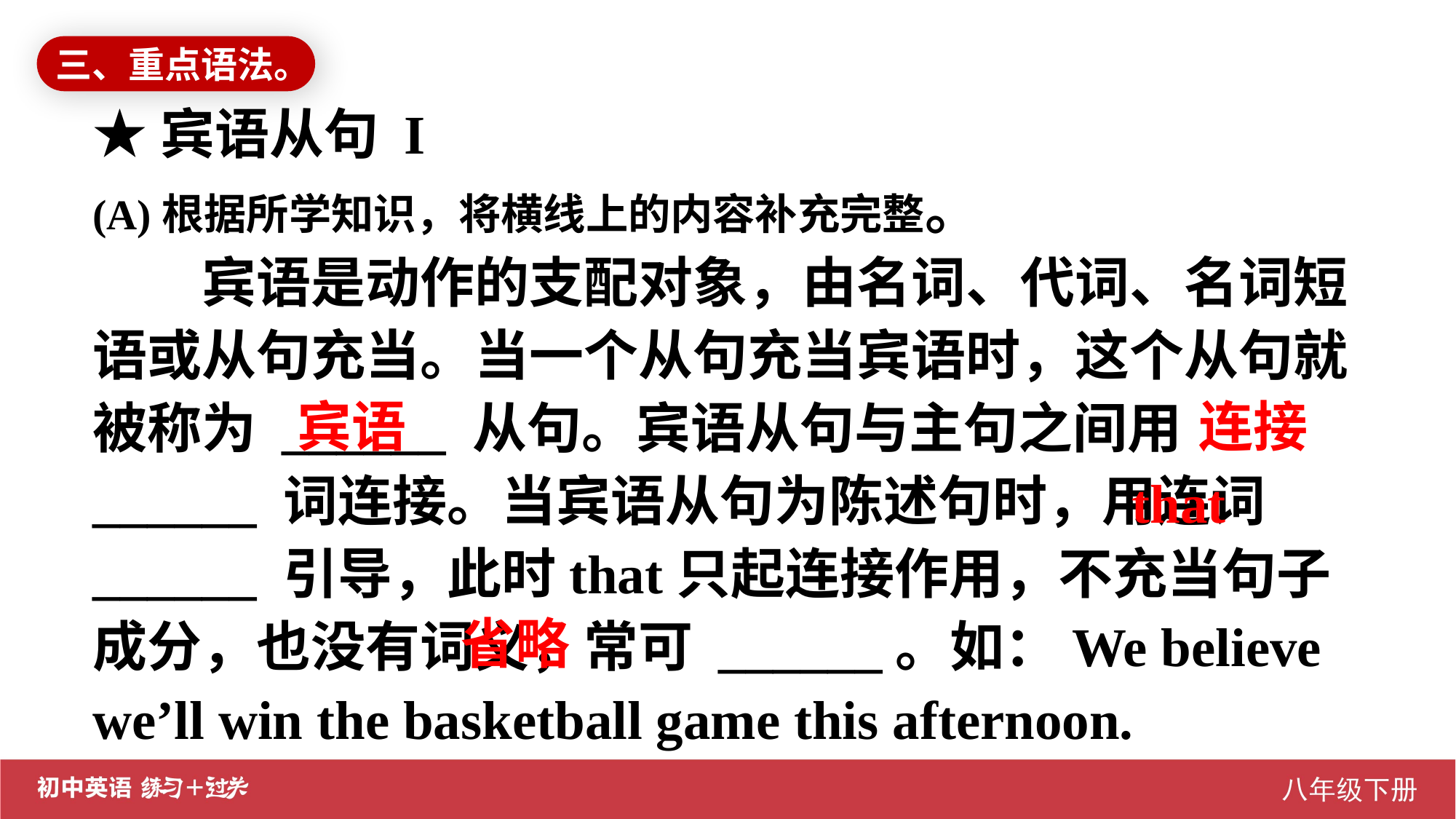

三、重点语法。
★宾语从句 I
(A)根据所学知识，将横线上的内容补充完整。
宾语是动作的支配对象，由名词、代词、名词短语或从句充当。当一个从句充当宾语时，这个从句就被称为 ______ 从句。宾语从句与主句之间用 ______ 词连接。当宾语从句为陈述句时，用连词 ______ 引导，此时that只起连接作用，不充当句子成分，也没有词义，常可 ______。如：We believe we’ll win the basketball game this afternoon.
宾语
 连接
that
省略